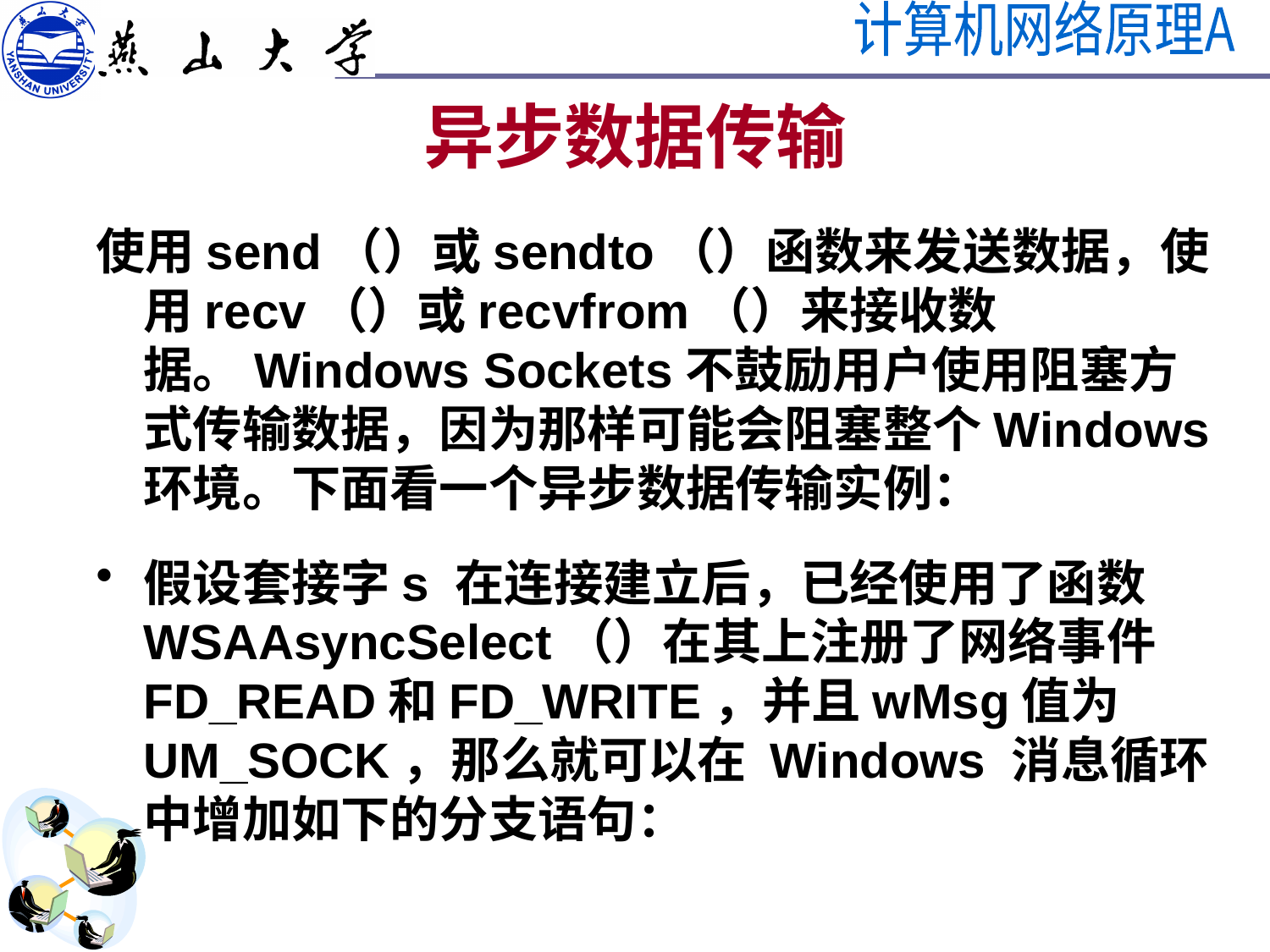

# 异步数据传输
使用send（）或sendto（）函数来发送数据，使用recv（）或recvfrom（）来接收数据。Windows Sockets不鼓励用户使用阻塞方式传输数据，因为那样可能会阻塞整个Windows 环境。下面看一个异步数据传输实例：
假设套接字s 在连接建立后，已经使用了函数 WSAAsyncSelect（）在其上注册了网络事件FD_READ和FD_WRITE，并且wMsg值为UM_SOCK，那么就可以在 Windows 消息循环中增加如下的分支语句：